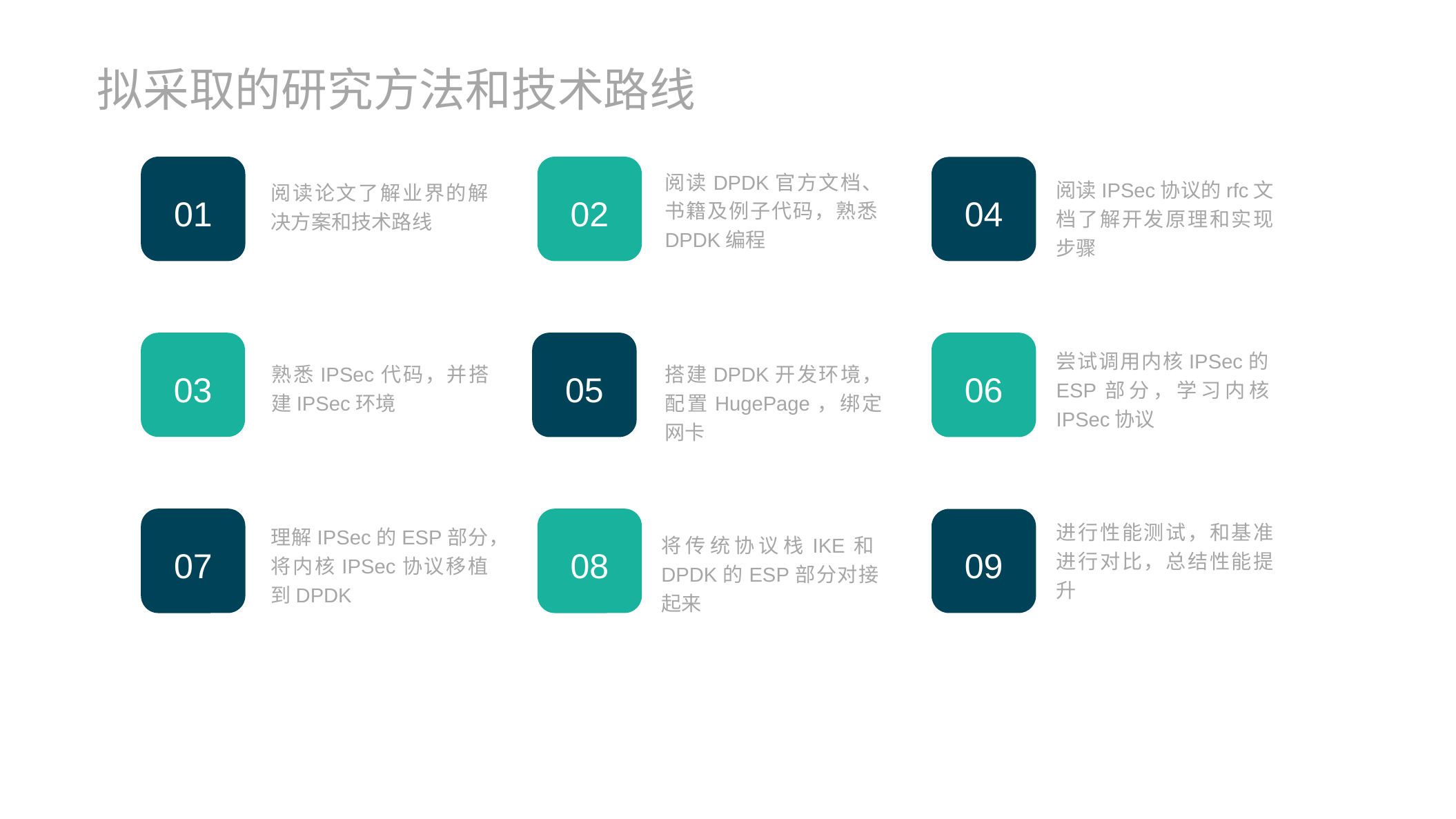

拟采取的研究方法和技术路线
01
02
04
阅读DPDK官方文档、书籍及例子代码，熟悉DPDK编程
阅读IPSec协议的rfc文档了解开发原理和实现步骤
阅读论文了解业界的解决方案和技术路线
05
06
03
尝试调用内核IPSec的ESP部分，学习内核IPSec协议
搭建DPDK开发环境，配置HugePage，绑定网卡
熟悉IPSec代码，并搭建IPSec环境
07
08
09
进行性能测试，和基准进行对比，总结性能提升
理解IPSec的ESP部分，将内核IPSec协议移植到DPDK
将传统协议栈IKE和DPDK的ESP部分对接起来